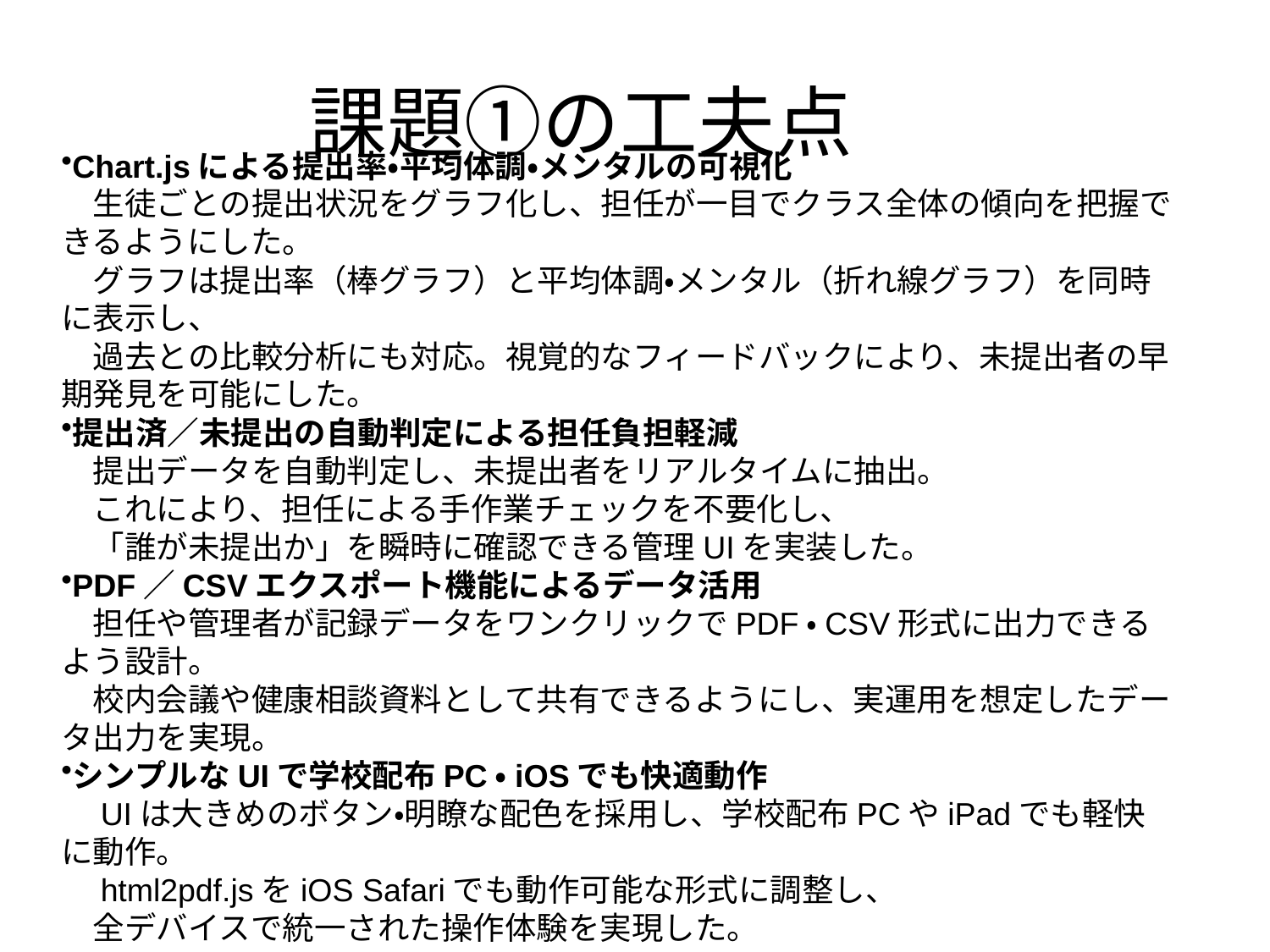

課題①の工夫点
Chart.jsによる提出率・平均体調・メンタルの可視化
　生徒ごとの提出状況をグラフ化し、担任が一目でクラス全体の傾向を把握できるようにした。
　グラフは提出率（棒グラフ）と平均体調・メンタル（折れ線グラフ）を同時に表示し、
　過去との比較分析にも対応。視覚的なフィードバックにより、未提出者の早期発見を可能にした。
提出済／未提出の自動判定による担任負担軽減
　提出データを自動判定し、未提出者をリアルタイムに抽出。
　これにより、担任による手作業チェックを不要化し、
　「誰が未提出か」を瞬時に確認できる管理UIを実装した。
PDF／CSVエクスポート機能によるデータ活用
　担任や管理者が記録データをワンクリックでPDF・CSV形式に出力できるよう設計。
　校内会議や健康相談資料として共有できるようにし、実運用を想定したデータ出力を実現。
シンプルなUIで学校配布PC・iOSでも快適動作
　UIは大きめのボタン・明瞭な配色を採用し、学校配布PCやiPadでも軽快に動作。
　html2pdf.jsをiOS Safariでも動作可能な形式に調整し、
　全デバイスで統一された操作体験を実現した。